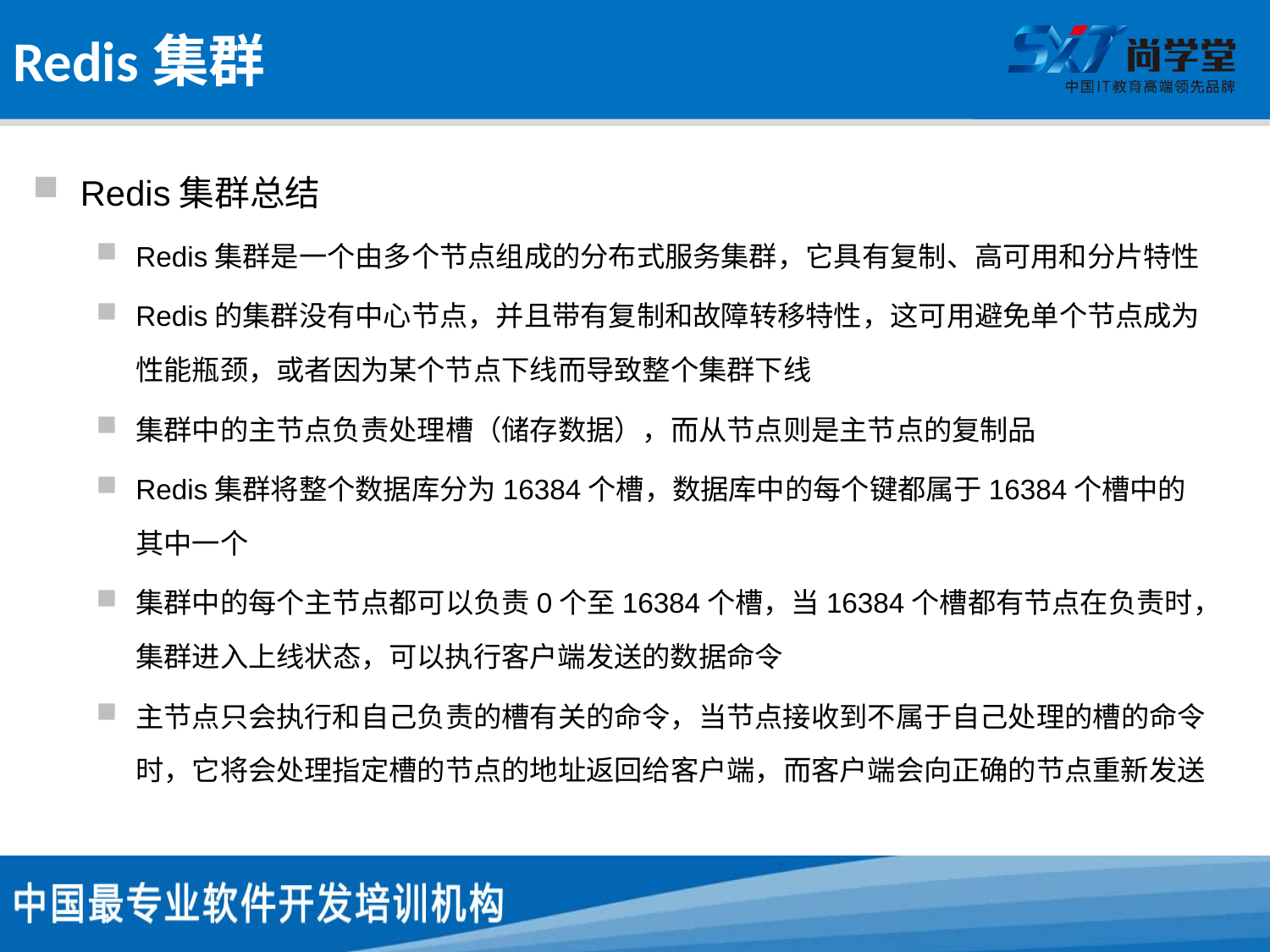

# Redis集群
Redis集群总结
Redis集群是一个由多个节点组成的分布式服务集群，它具有复制、高可用和分片特性
Redis的集群没有中心节点，并且带有复制和故障转移特性，这可用避免单个节点成为性能瓶颈，或者因为某个节点下线而导致整个集群下线
集群中的主节点负责处理槽（储存数据），而从节点则是主节点的复制品
Redis集群将整个数据库分为16384个槽，数据库中的每个键都属于16384个槽中的其中一个
集群中的每个主节点都可以负责0个至16384个槽，当16384个槽都有节点在负责时，集群进入上线状态，可以执行客户端发送的数据命令
主节点只会执行和自己负责的槽有关的命令，当节点接收到不属于自己处理的槽的命令时，它将会处理指定槽的节点的地址返回给客户端，而客户端会向正确的节点重新发送